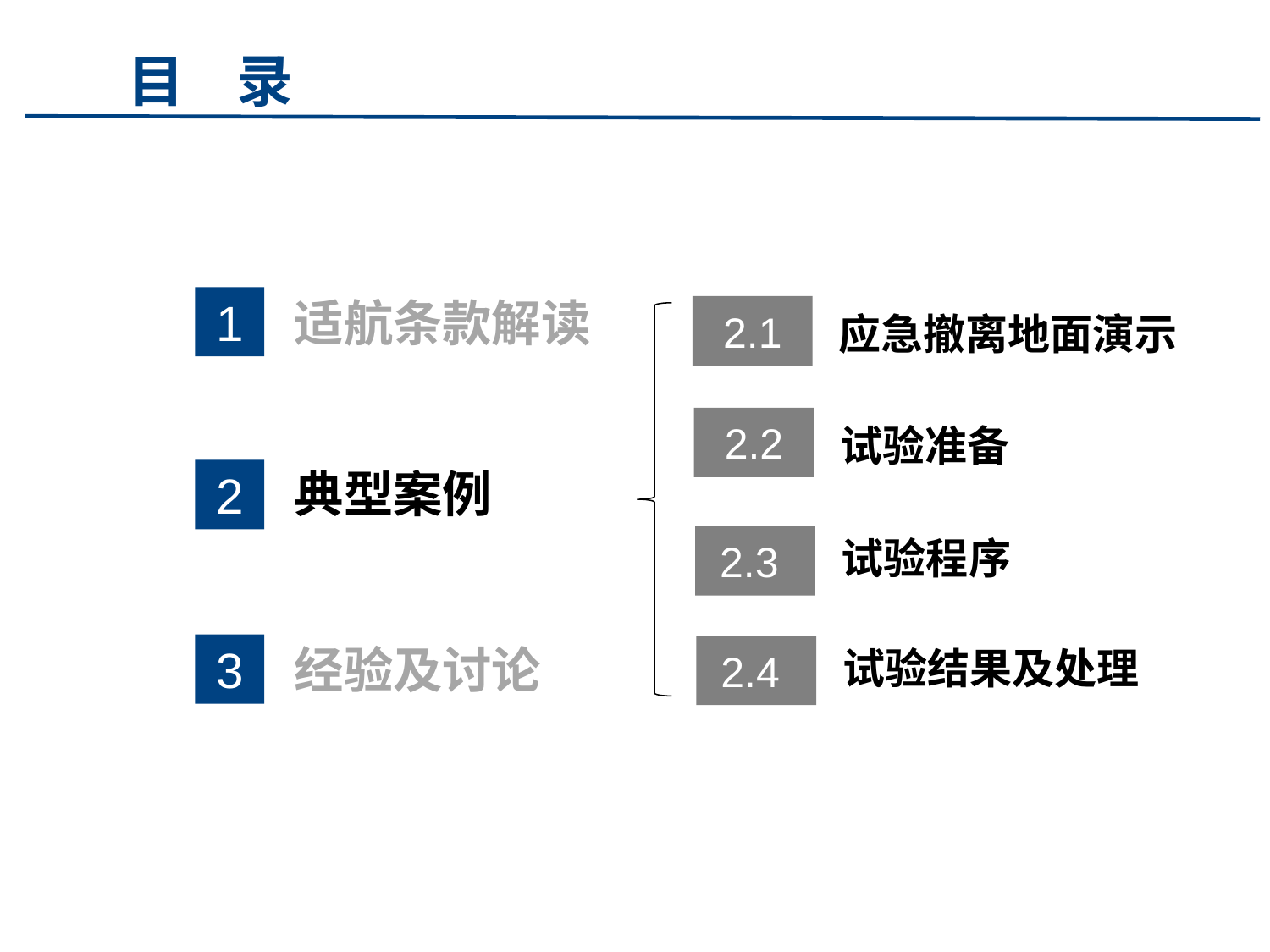

适航条款解读
1
2.1
应急撤离地面演示

2.2
试验准备
典型案例
2
2.3
试验程序
经验及讨论
3
2.4
试验结果及处理